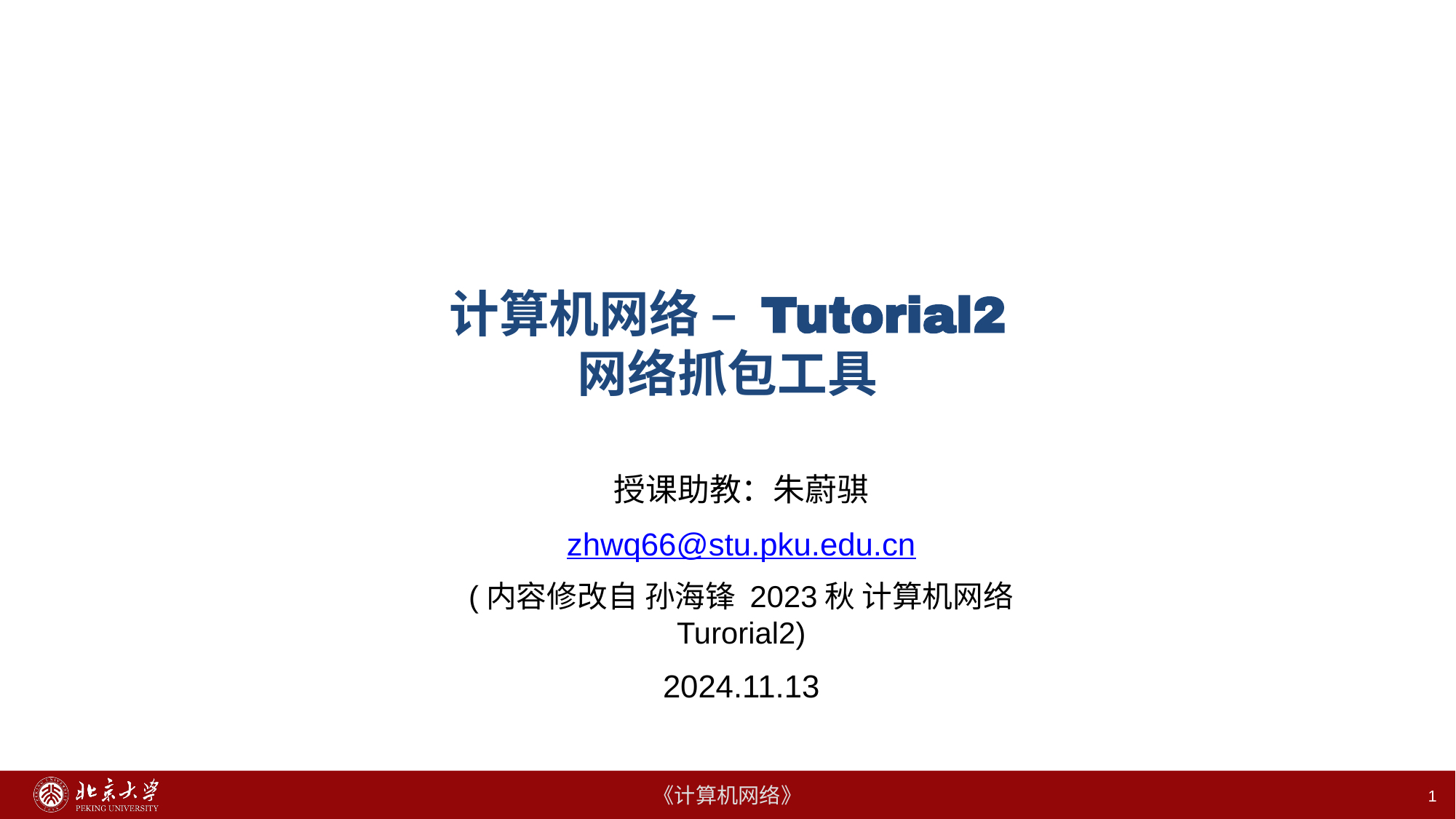

# 计算机网络 – Tutorial2 网络抓包工具
授课助教：朱蔚骐
zhwq66@stu.pku.edu.cn
(内容修改自 孙海锋 2023秋 计算机网络 Turorial2)
2024.11.13
1